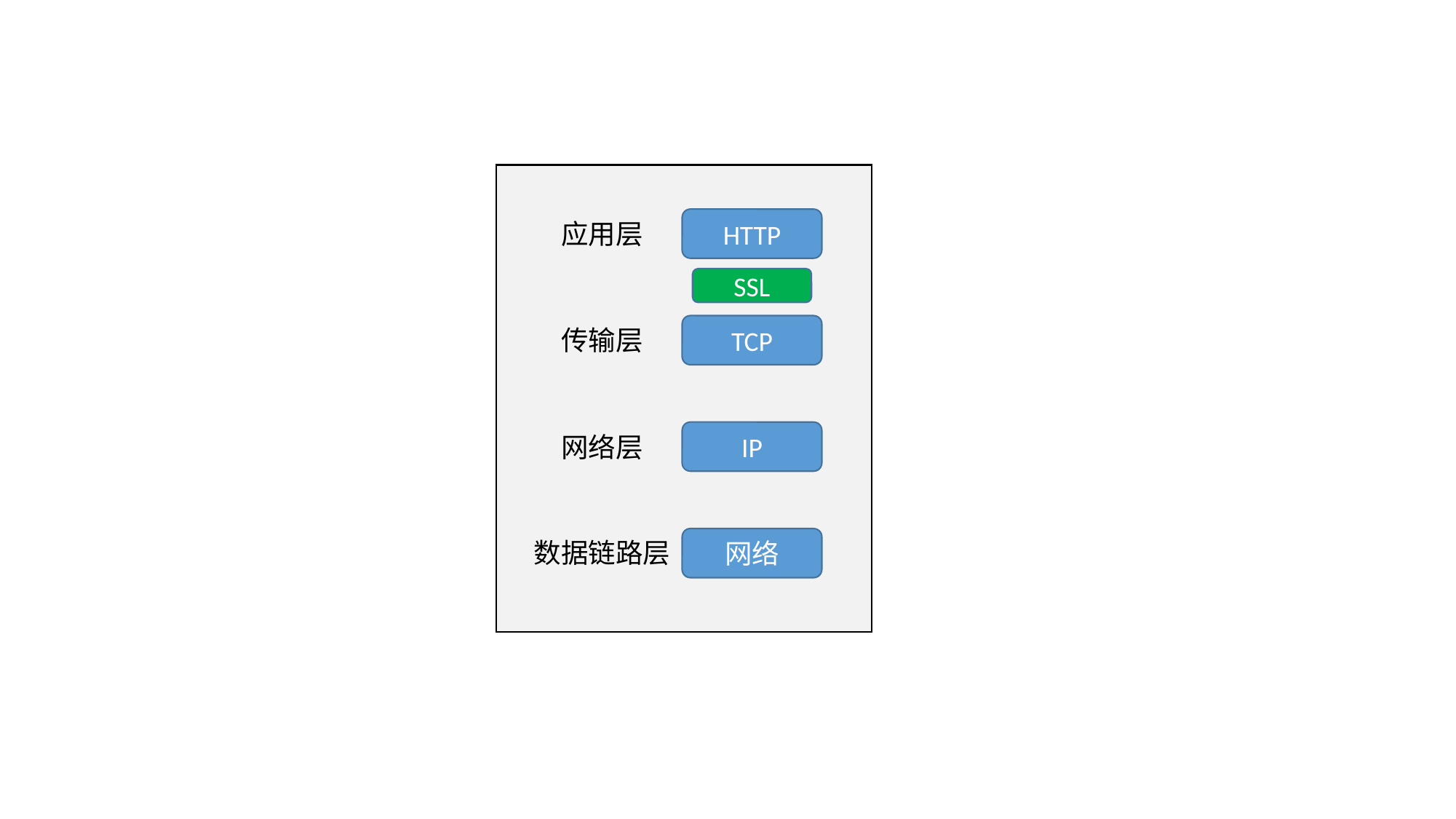

HTTP
应用层
SSL
TCP
传输层
IP
网络层
网络
数据链路层